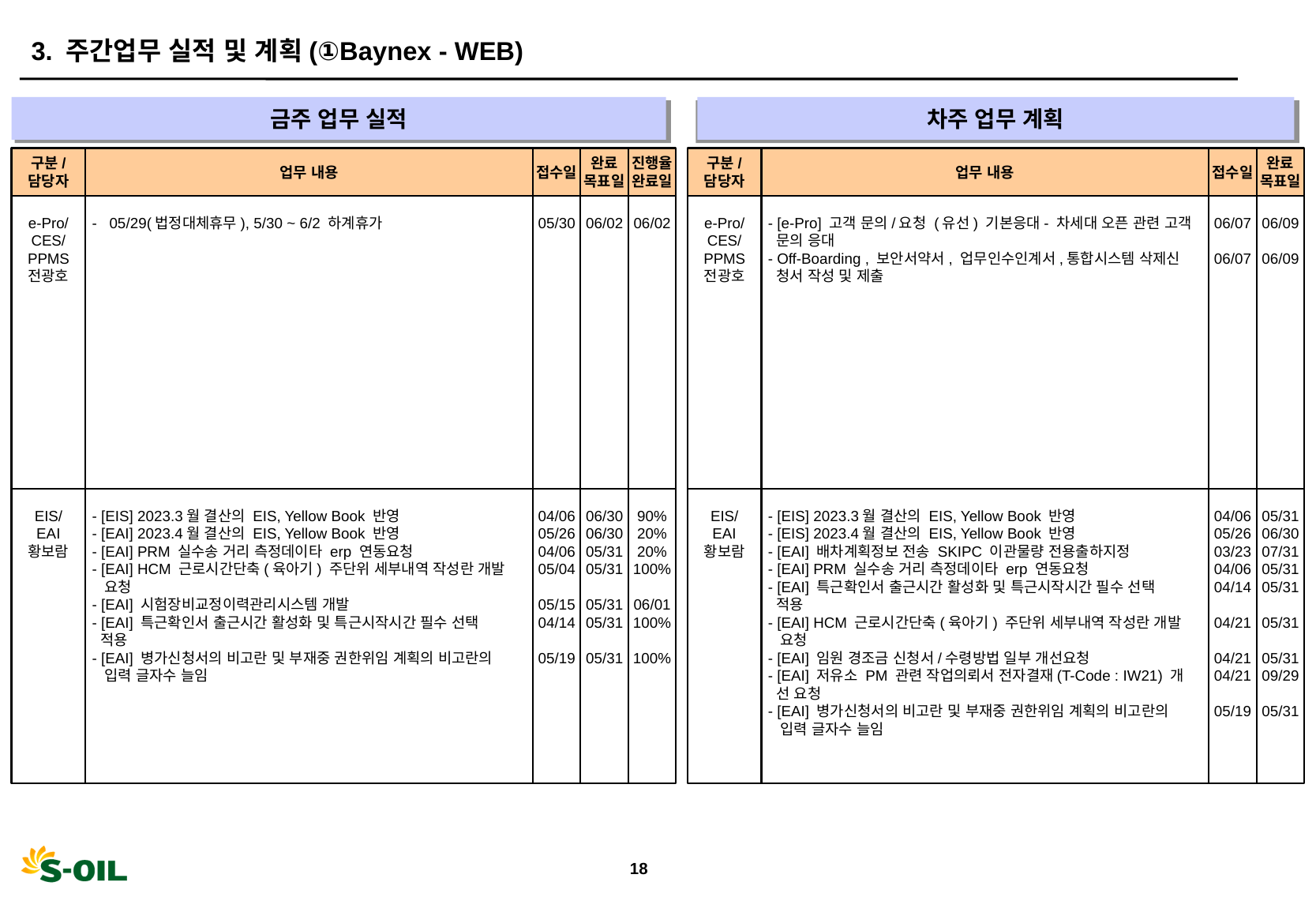

3. 주간업무 실적 및 계획(①Baynex - WEB)
금주 업무 실적
차주 업무 계획
" "
" "
구분/
담당자
업무 내용
접수일
완료
목표일
진행율
완료일
구분/
담당자
업무 내용
접수일
완료
목표일
e-Pro/
CES/
PPMS
전광호

-   05/29(법정대체휴무), 5/30 ~ 6/2 하계휴가
05/30
06/02
06/02
e-Pro/
CES/
PPMS
전광호

- [e-Pro] 고객 문의/요청 (유선) 기본응대- 차세대 오픈 관련 고객
  문의 응대
- Off-Boarding , 보안서약서, 업무인수인계서,통합시스템 삭제신
  청서 작성 및 제출
06/07
06/07
06/09
06/09
EIS/
EAI
황보람

- [EIS] 2023.3월 결산의 EIS, Yellow Book 반영
- [EAI] 2023.4월 결산의 EIS, Yellow Book 반영
- [EAI] PRM 실수송 거리 측정데이타 erp 연동요청
- [EAI] HCM 근로시간단축(육아기) 주단위 세부내역 작성란 개발
   요청
- [EAI] 시험장비교정이력관리시스템 개발
- [EAI] 특근확인서 출근시간 활성화 및 특근시작시간 필수 선택
  적용
- [EAI] 병가신청서의 비고란 및 부재중 권한위임 계획의 비고란의
   입력 글자수 늘임
04/06
05/26
04/06
05/04
05/15
04/14
05/19
06/30
06/30
05/31
05/31
05/31
05/31
05/31
90%
20%
20%
100%
06/01
100%
100%
EIS/
EAI
황보람

- [EIS] 2023.3월 결산의 EIS, Yellow Book 반영
- [EIS] 2023.4월 결산의 EIS, Yellow Book 반영
- [EAI] 배차계획정보 전송 SKIPC 이관물량 전용출하지정
- [EAI] PRM 실수송 거리 측정데이타 erp 연동요청
- [EAI] 특근확인서 출근시간 활성화 및 특근시작시간 필수 선택
  적용
- [EAI] HCM 근로시간단축(육아기) 주단위 세부내역 작성란 개발
   요청
- [EAI] 임원 경조금 신청서/수령방법 일부 개선요청
- [EAI] 저유소 PM 관련 작업의뢰서 전자결재(T-Code : IW21) 개
  선 요청
- [EAI] 병가신청서의 비고란 및 부재중 권한위임 계획의 비고란의
   입력 글자수 늘임
04/06
05/26
03/23
04/06
04/14
04/21
04/21
04/21
05/19
05/31
06/30
07/31
05/31
05/31
05/31
05/31
09/29
05/31